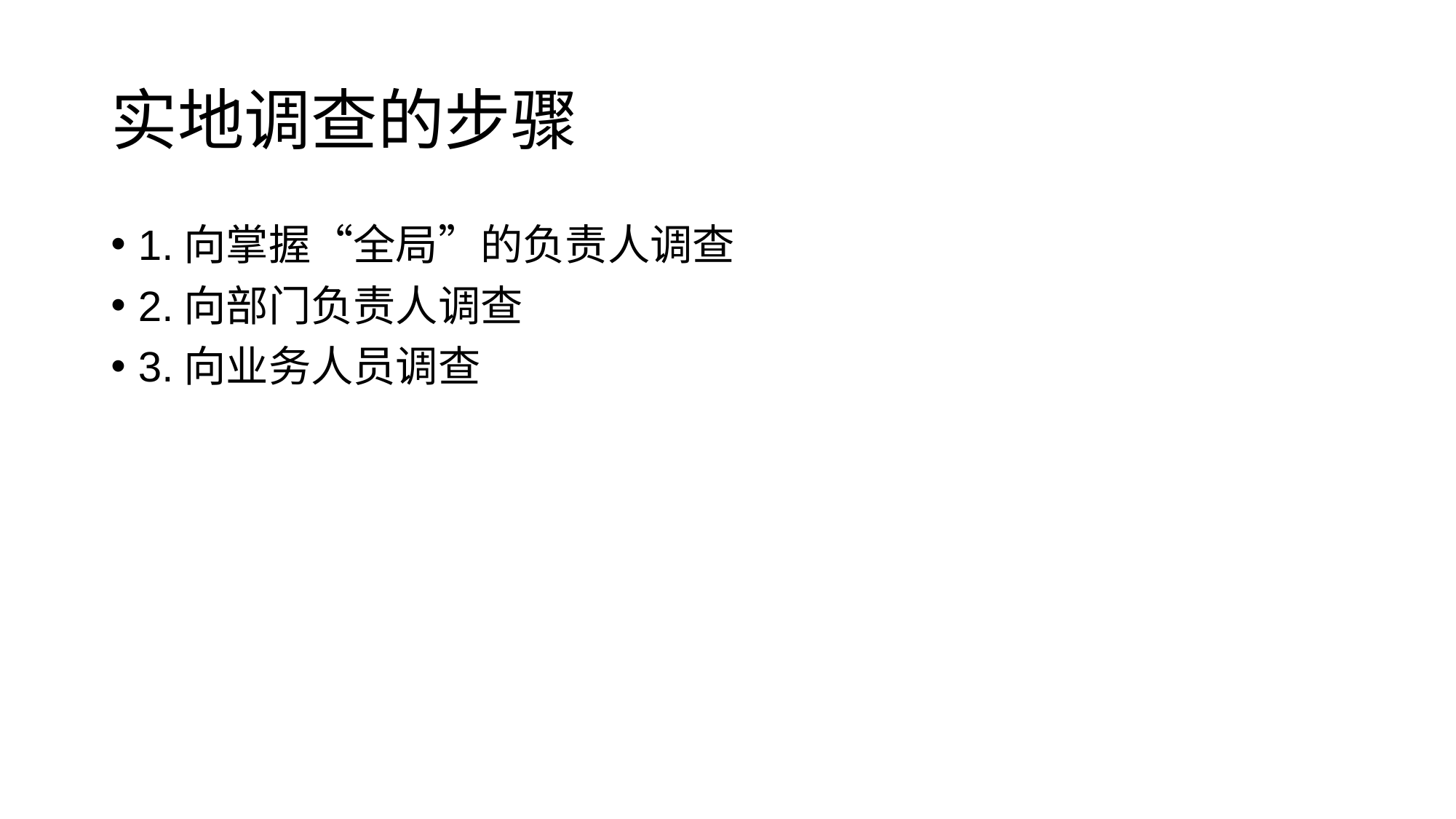

# 实地调查的步骤
1.向掌握“全局”的负责人调查
2.向部门负责人调查
3.向业务人员调查